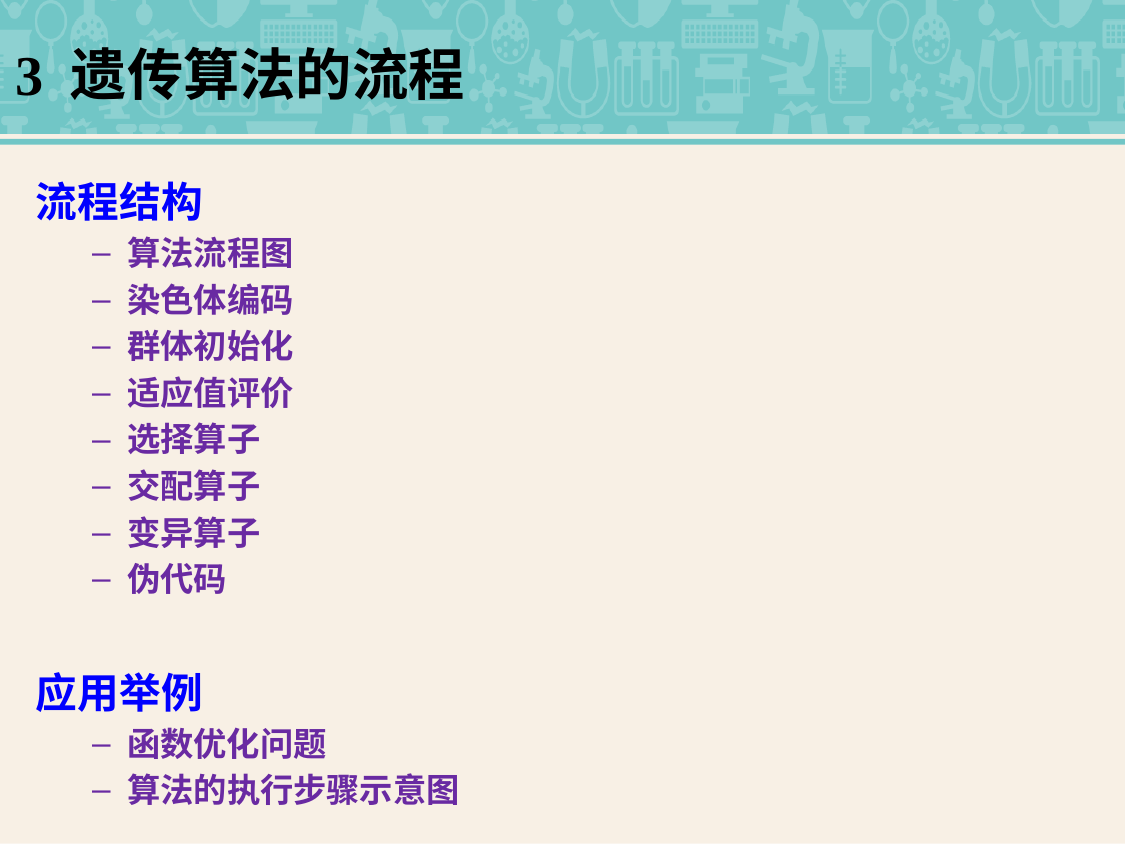

3 遗传算法的流程
流程结构
算法流程图
染色体编码
群体初始化
适应值评价
选择算子
交配算子
变异算子
伪代码

应用举例
函数优化问题
算法的执行步骤示意图